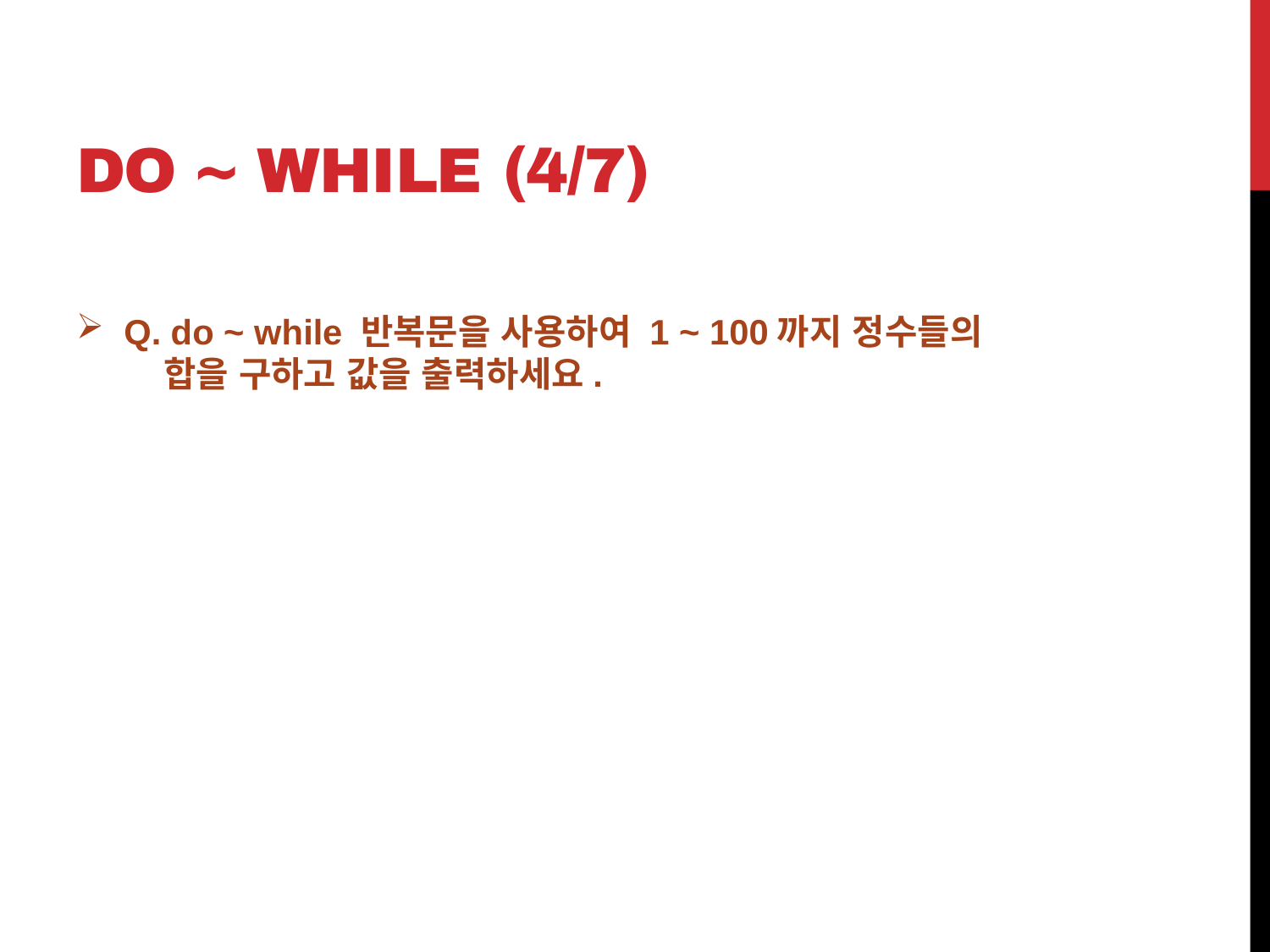

# Do ~ while (4/7)

Q. do ~ while 반복문을 사용하여 1 ~ 100까지 정수들의
    합을 구하고 값을 출력하세요.